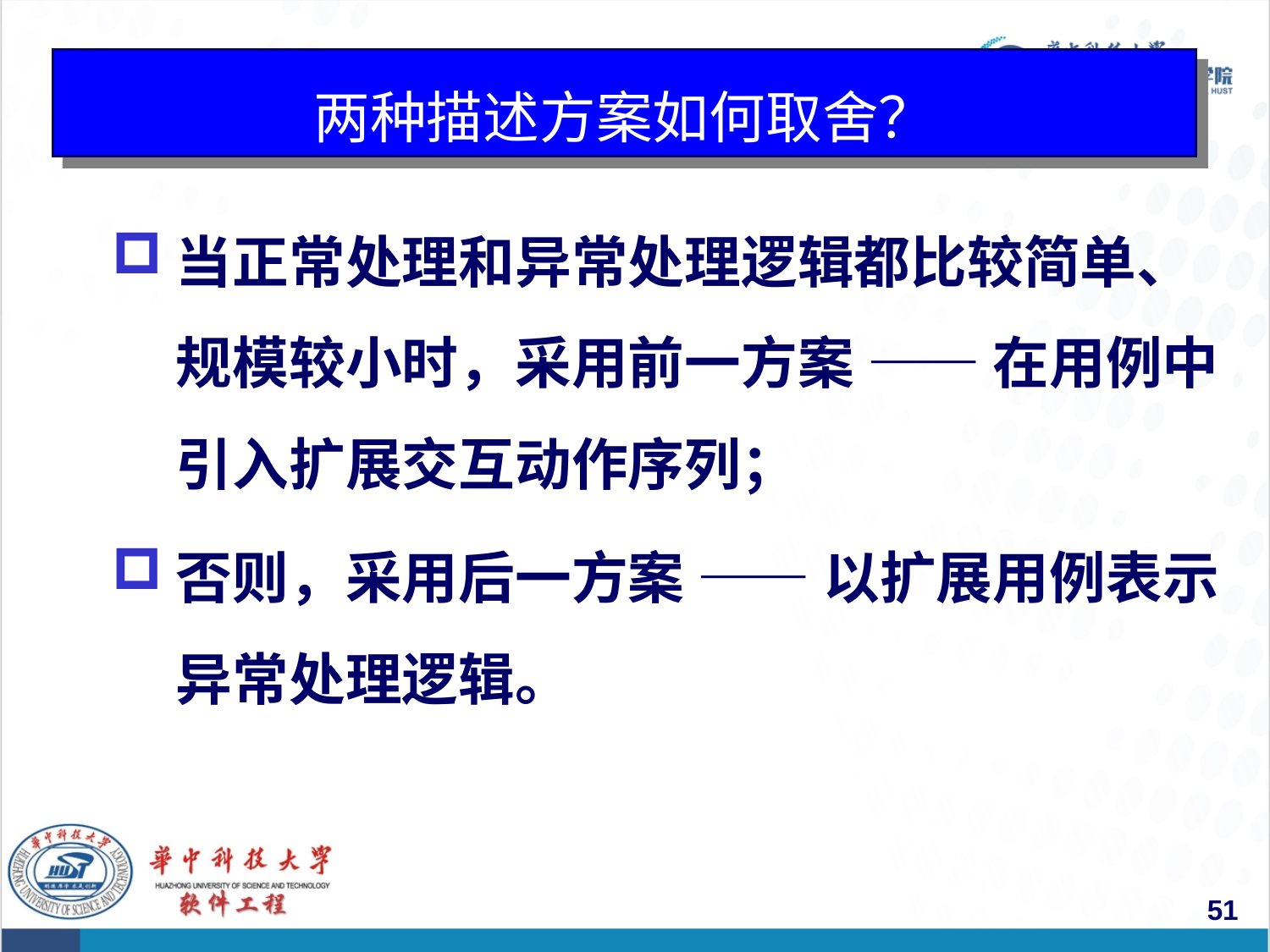

# 两种描述方案如何取舍？
当正常处理和异常处理逻辑都比较简单、规模较小时，采用前一方案 —— 在用例中引入扩展交互动作序列；
否则，采用后一方案 —— 以扩展用例表示异常处理逻辑。
51